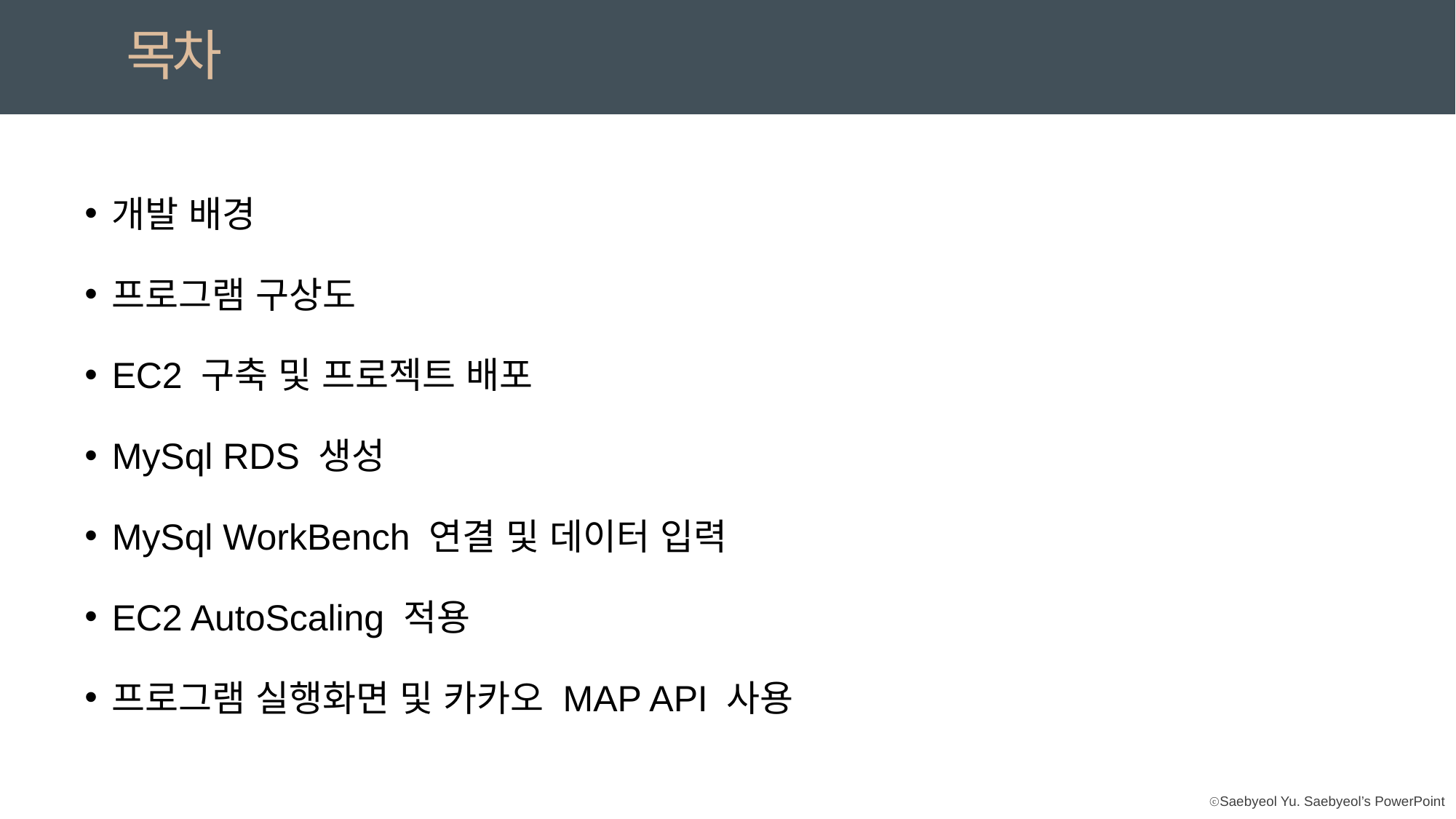

목차

개발 배경
프로그램 구상도
EC2 구축 및 프로젝트 배포
MySql RDS 생성
MySql WorkBench 연결 및 데이터 입력
EC2 AutoScaling 적용
프로그램 실행화면 및 카카오 MAP API 사용